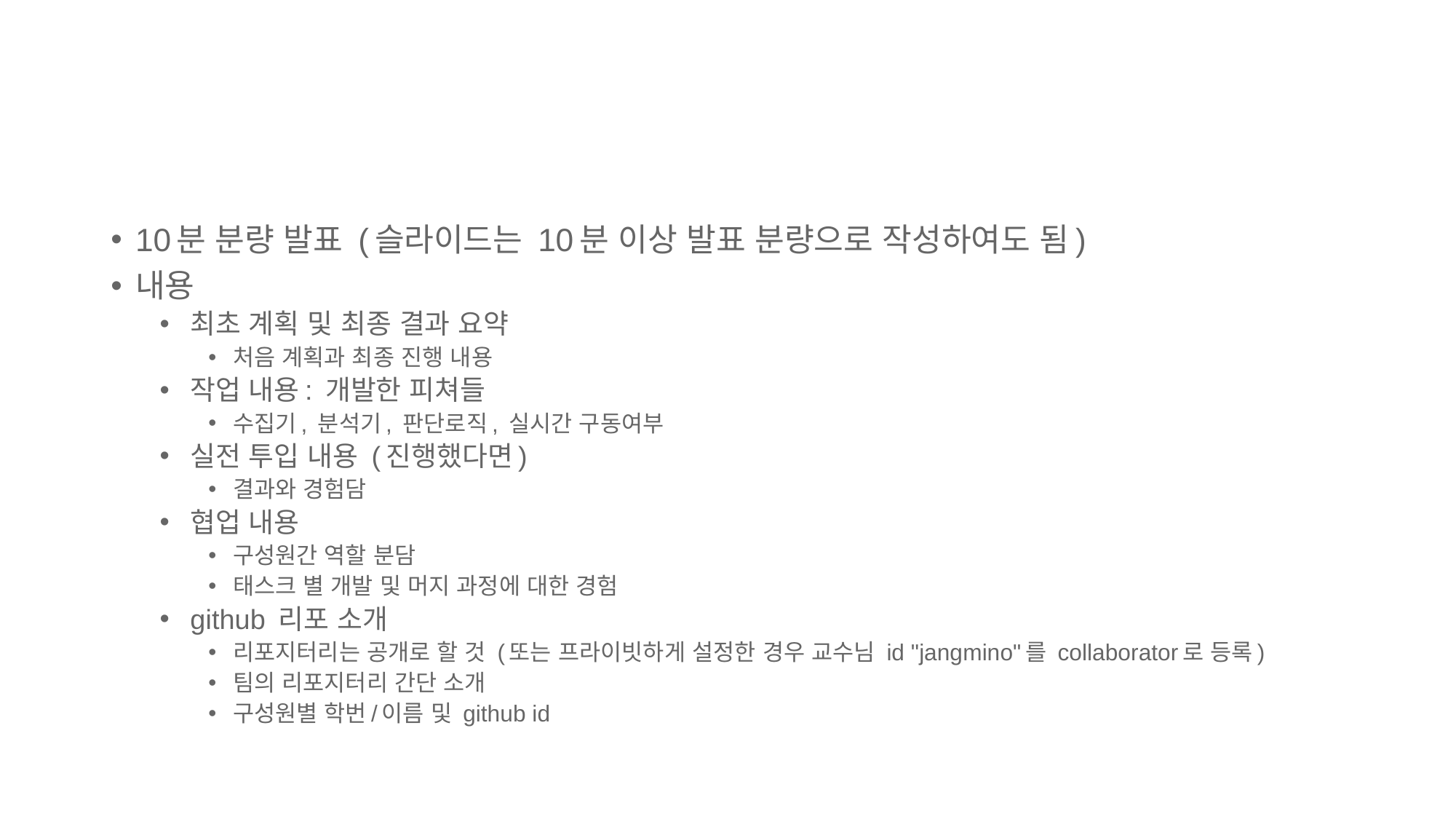

#
10분 분량 발표 (슬라이드는 10분 이상 발표 분량으로 작성하여도 됨)
내용
최초 계획 및 최종 결과 요약
처음 계획과 최종 진행 내용
작업 내용: 개발한 피쳐들
수집기, 분석기, 판단로직, 실시간 구동여부
실전 투입 내용 (진행했다면)
결과와 경험담
협업 내용
구성원간 역할 분담
태스크 별 개발 및 머지 과정에 대한 경험
github 리포 소개
리포지터리는 공개로 할 것 (또는 프라이빗하게 설정한 경우 교수님 id "jangmino"를 collaborator로 등록)
팀의 리포지터리 간단 소개
구성원별 학번/이름 및 github id